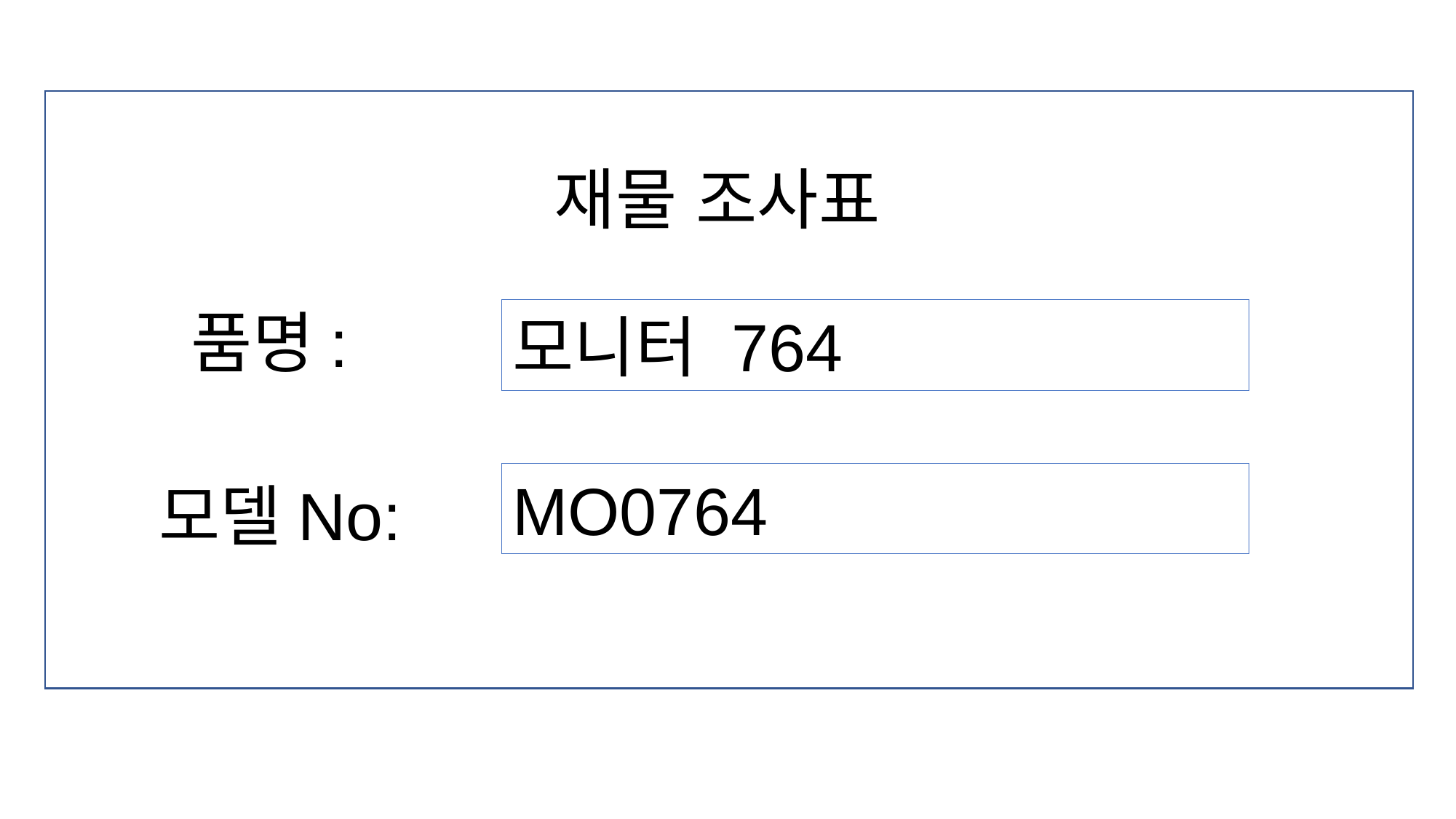

재물 조사표
품명:
모니터 764
MO0764
모델No: